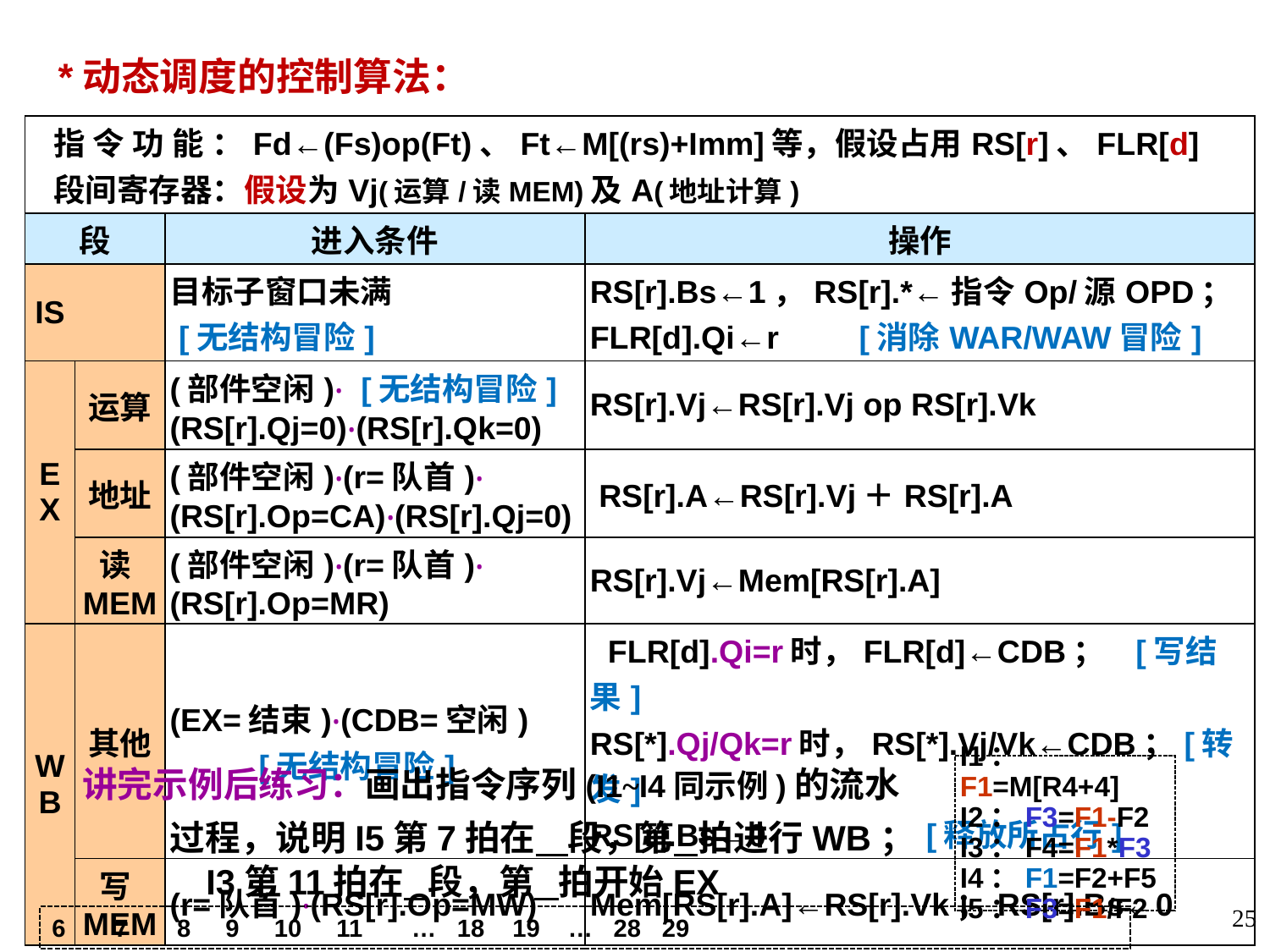

*动态调度的控制算法：
| 指令功能：Fd←(Fs)op(Ft)、Ft←M[(rs)+Imm]等，假设占用RS[r]、FLR[d] 段间寄存器：假设为Vj(运算/读MEM)及A(地址计算) |  |  |  |
| --- | --- | --- | --- |
| 段 |  | 进入条件 | 操作 |
| IS |  | 目标子窗口未满 [无结构冒险] | RS[r].Bs←1，RS[r].\*←指令Op/源OPD；FLR[d].Qi←r [消除WAR/WAW冒险] |
| EX | 运算 | (部件空闲)· [无结构冒险] (RS[r].Qj=0)·(RS[r].Qk=0) | RS[r].Vj←RS[r].Vj op RS[r].Vk |
|  | 地址 | (部件空闲)·(r=队首)· (RS[r].Op=CA)·(RS[r].Qj=0) | RS[r].A←RS[r].Vj＋RS[r].A |
|  | 读MEM | (部件空闲)·(r=队首)· (RS[r].Op=MR) | RS[r].Vj←Mem[RS[r].A] |
| WB | 其他 | (EX=结束)·(CDB=空闲) [无结构冒险] | FLR[d].Qi=r时，FLR[d]←CDB； [写结果] RS[\*].Qj/Qk=r时，RS[\*].Vj/Vk←CDB；[转发] RS[r].Bs←0 [释放所占行] |
|  | 写MEM | (r=队首)·(RS[r].Op=MW) | Mem[RS[r].A]←RS[r].Vk；RS[r].Bs←0 |
讲完示例后练习：画出指令序列(I1~I4同示例)的流水过程，说明I5第7拍在    段，第   拍进行WB；
            I3第11拍在   段，第   拍开始EX
I1：F1=M[R4+4]
I2：F3=F1-F2
I3：F4=F1*F3
I4：F1=F2+F5
I5：F3=F1/F2
.
25
6       7       8     9     10     11       …   18    19    …   28   29